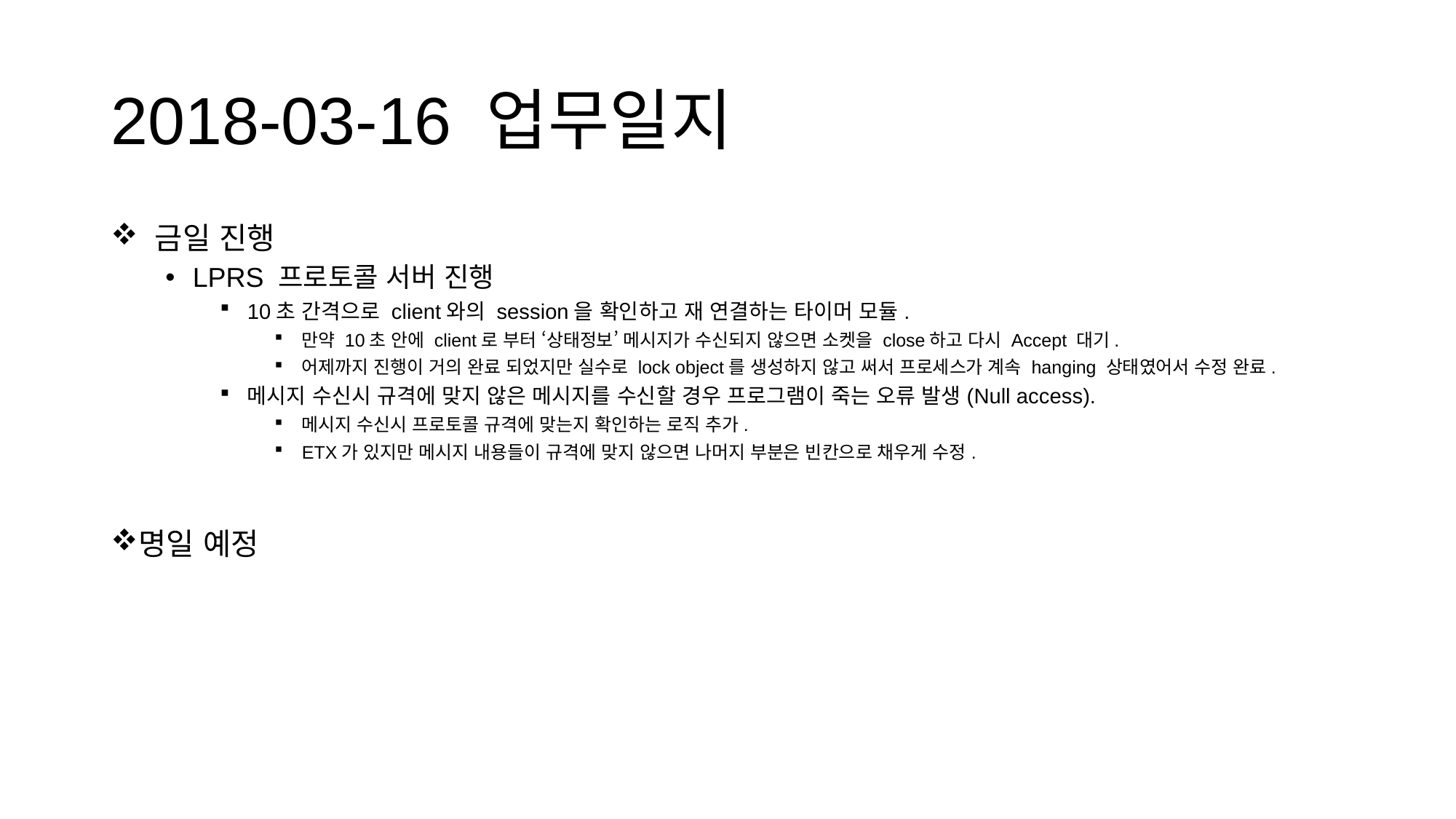

# 2018-03-16 업무일지
 금일 진행
LPRS 프로토콜 서버 진행
10초 간격으로 client와의 session을 확인하고 재 연결하는 타이머 모듈.
만약 10초 안에 client로 부터 ‘상태정보’ 메시지가 수신되지 않으면 소켓을 close하고 다시 Accept 대기.
어제까지 진행이 거의 완료 되었지만 실수로 lock object를 생성하지 않고 써서 프로세스가 계속 hanging 상태였어서 수정 완료.
메시지 수신시 규격에 맞지 않은 메시지를 수신할 경우 프로그램이 죽는 오류 발생(Null access).
메시지 수신시 프로토콜 규격에 맞는지 확인하는 로직 추가.
ETX가 있지만 메시지 내용들이 규격에 맞지 않으면 나머지 부분은 빈칸으로 채우게 수정.

명일 예정